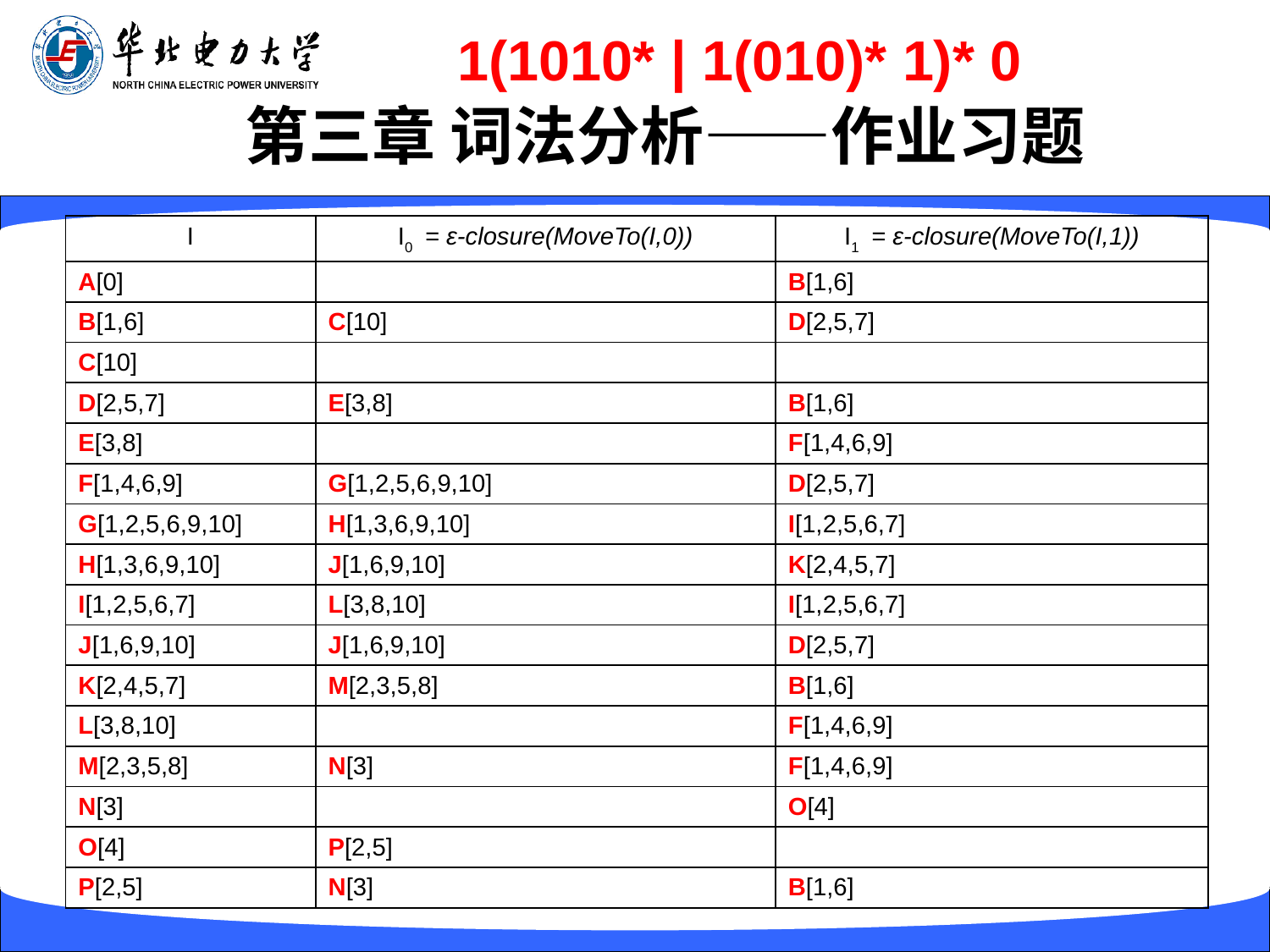

1(1010* | 1(010)* 1)* 0
# 第三章 词法分析——作业习题
| I | I0 = ε-closure(MoveTo(I,0)) | I1 = ε-closure(MoveTo(I,1)) |
| --- | --- | --- |
| A[0] |  | B[1,6] |
| B[1,6] | C[10] | D[2,5,7] |
| C[10] |  |  |
| D[2,5,7] | E[3,8] | B[1,6] |
| E[3,8] |  | F[1,4,6,9] |
| F[1,4,6,9] | G[1,2,5,6,9,10] | D[2,5,7] |
| G[1,2,5,6,9,10] | H[1,3,6,9,10] | I[1,2,5,6,7] |
| H[1,3,6,9,10] | J[1,6,9,10] | K[2,4,5,7] |
| I[1,2,5,6,7] | L[3,8,10] | I[1,2,5,6,7] |
| J[1,6,9,10] | J[1,6,9,10] | D[2,5,7] |
| K[2,4,5,7] | M[2,3,5,8] | B[1,6] |
| L[3,8,10] |  | F[1,4,6,9] |
| M[2,3,5,8] | N[3] | F[1,4,6,9] |
| N[3] |  | O[4] |
| O[4] | P[2,5] |  |
| P[2,5] | N[3] | B[1,6] |